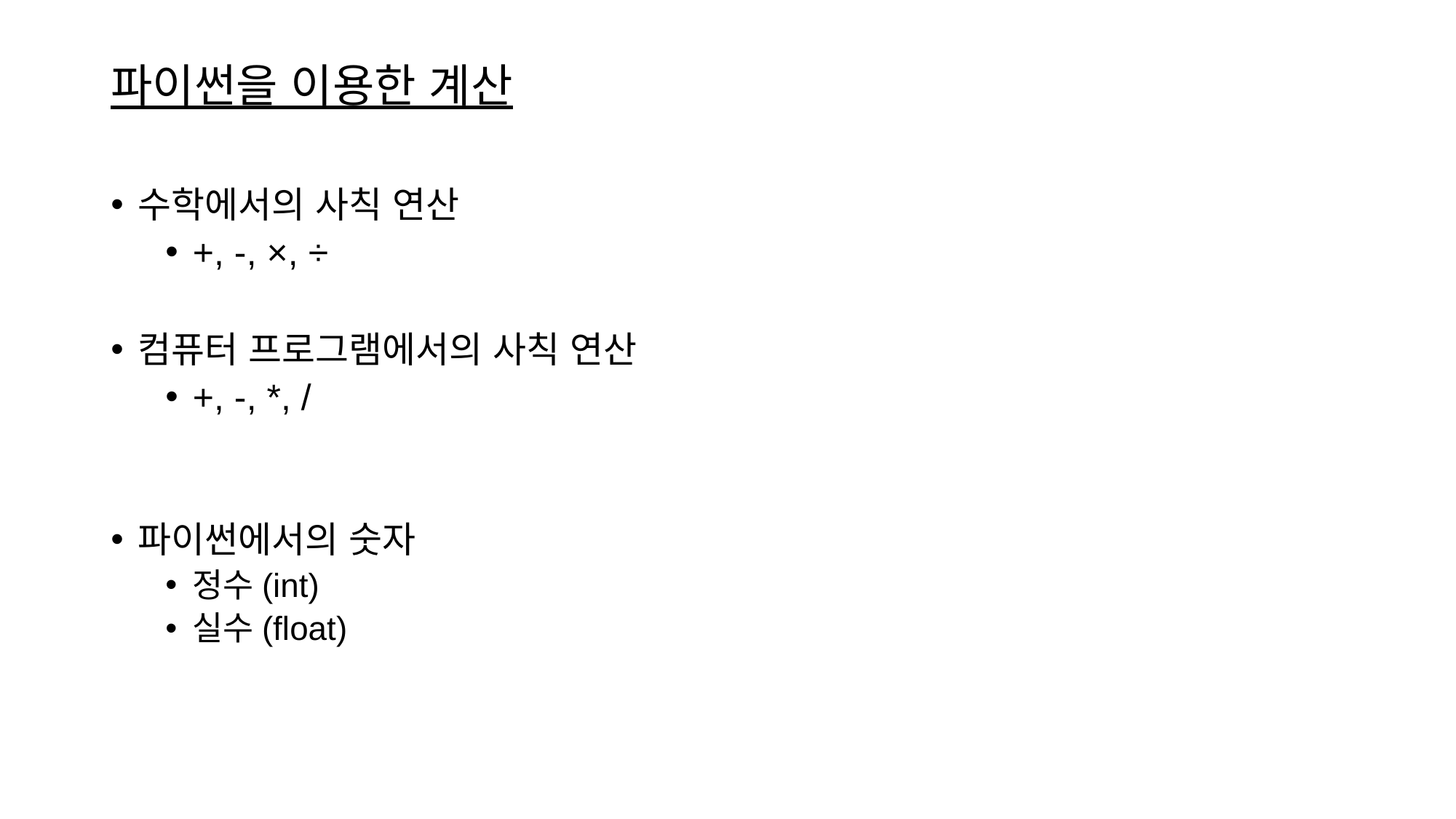

# 파이썬을 이용한 계산
수학에서의 사칙 연산
+, -, ×, ÷

컴퓨터 프로그램에서의 사칙 연산
+, -, *, /

파이썬에서의 숫자
정수(int)
실수(float)